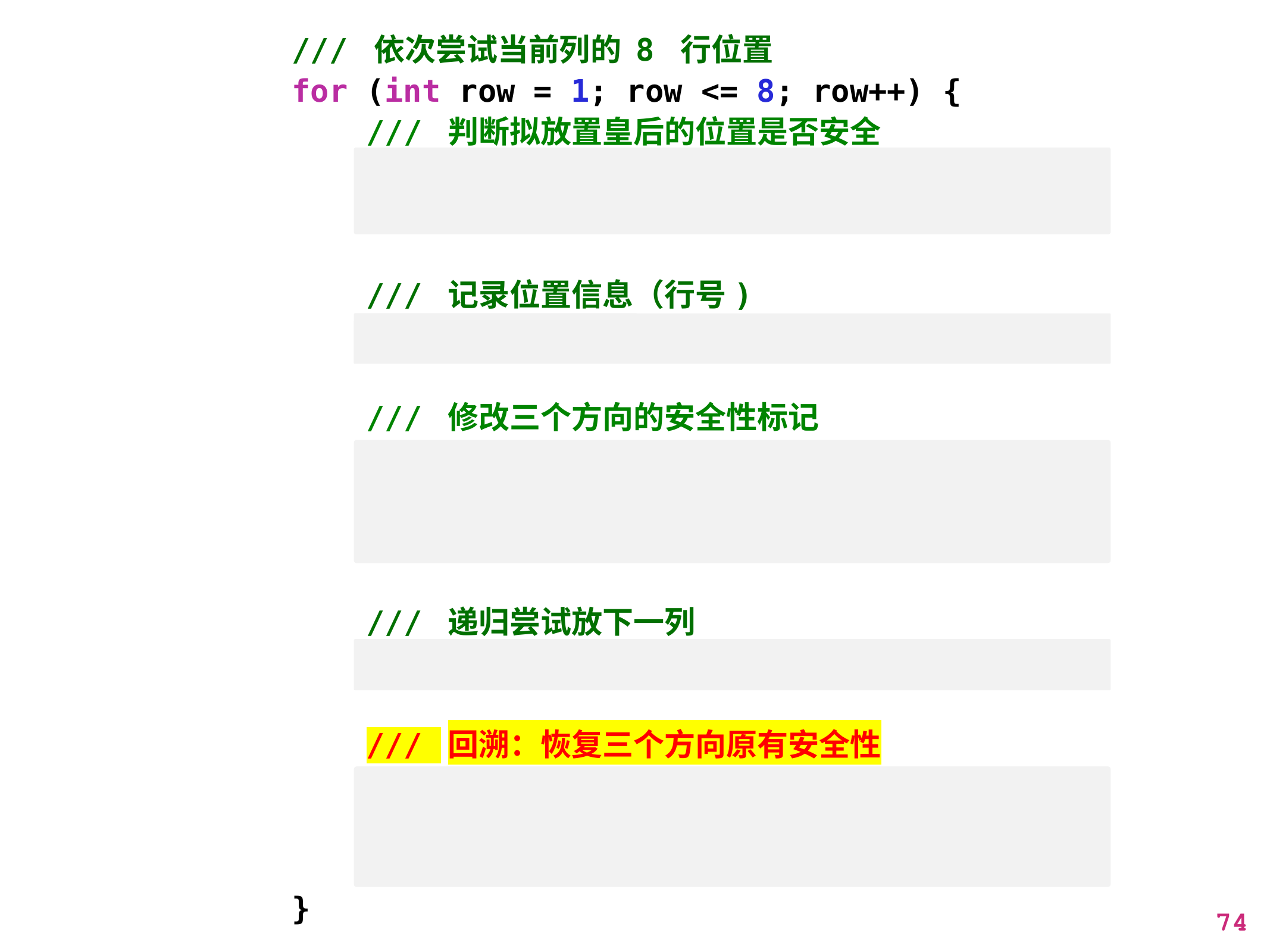

/// 依次尝试当前列的 8 行位置
    for (int row = 1; row <= 8; row++) {
        /// 判断拟放置皇后的位置是否安全
        if (!S[row] || !R[col + row] ||
            !L[col - row + OFFSET]) continue;

        /// 记录位置信息（行号)
        Q[col] = row;

        /// 修改三个方向的安全性标记
        S[row] = false;
        L[col - row + OFFSET] = false;
        R[col + row] = false;

        /// 递归尝试放下一列
        Try(col + 1);

        /// 回溯：恢复三个方向原有安全性
        S[row] = true;
        L[col - row + OFFSET] = true;
        R[col + row] = true;
    }

74